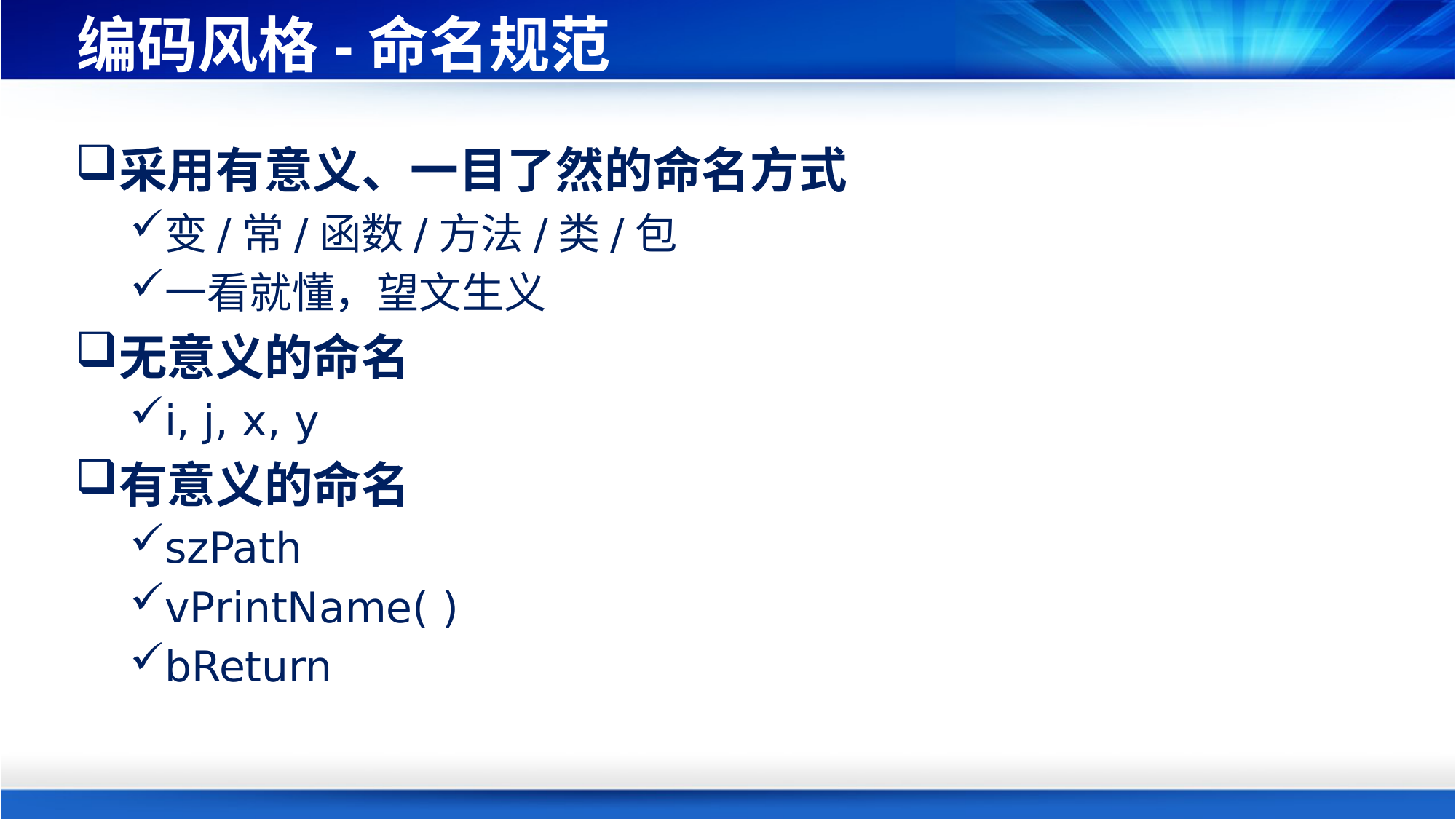

# 编码风格-命名规范
采用有意义、一目了然的命名方式
变/常/函数/方法/类/包
一看就懂，望文生义
无意义的命名
i, j, x, y
有意义的命名
szPath
vPrintName( )
bReturn